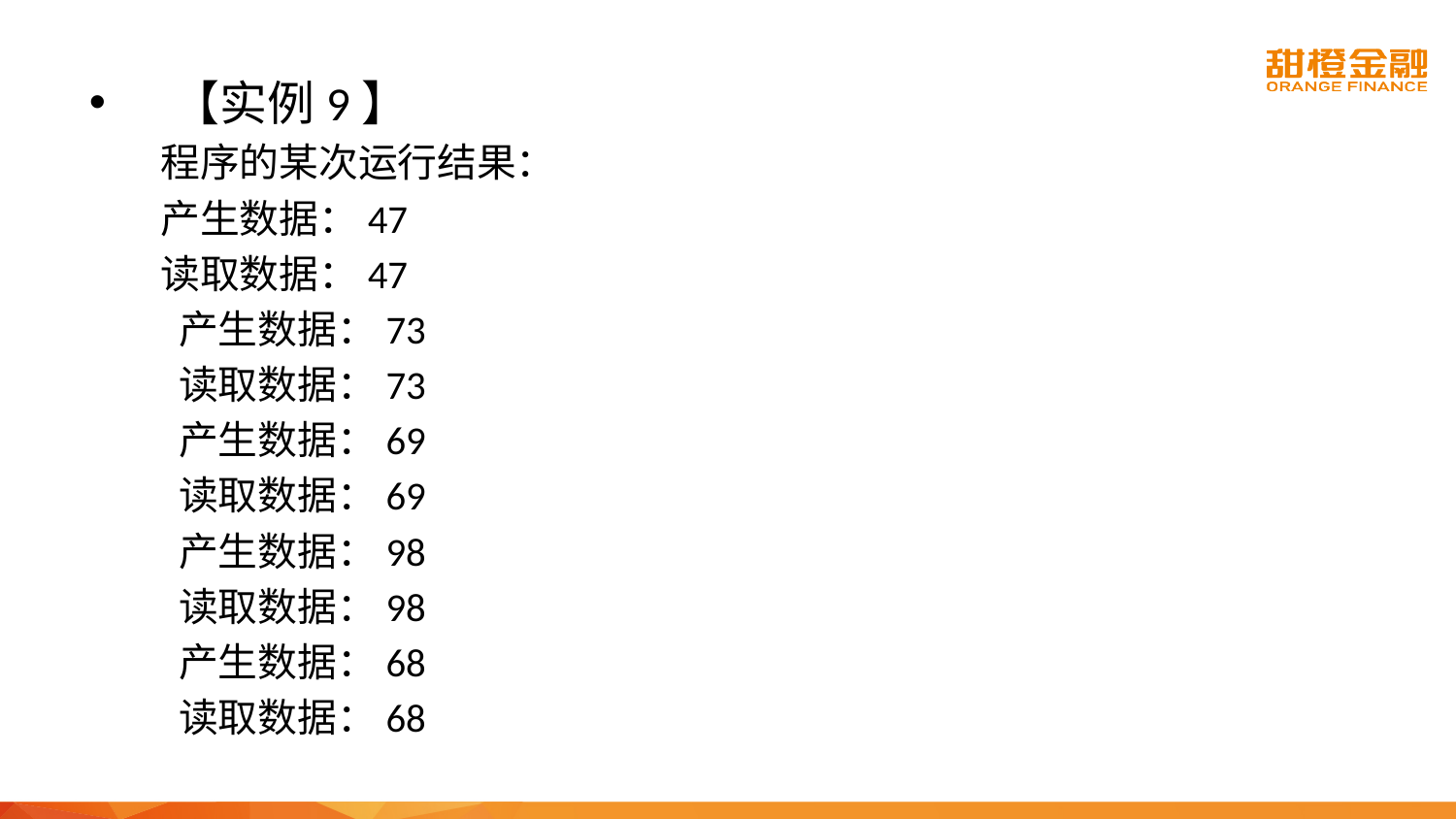

【实例9】
程序的某次运行结果：
产生数据：47
读取数据：47
 产生数据：73
 读取数据：73
 产生数据：69
 读取数据：69
 产生数据：98
 读取数据：98
 产生数据：68
 读取数据：68